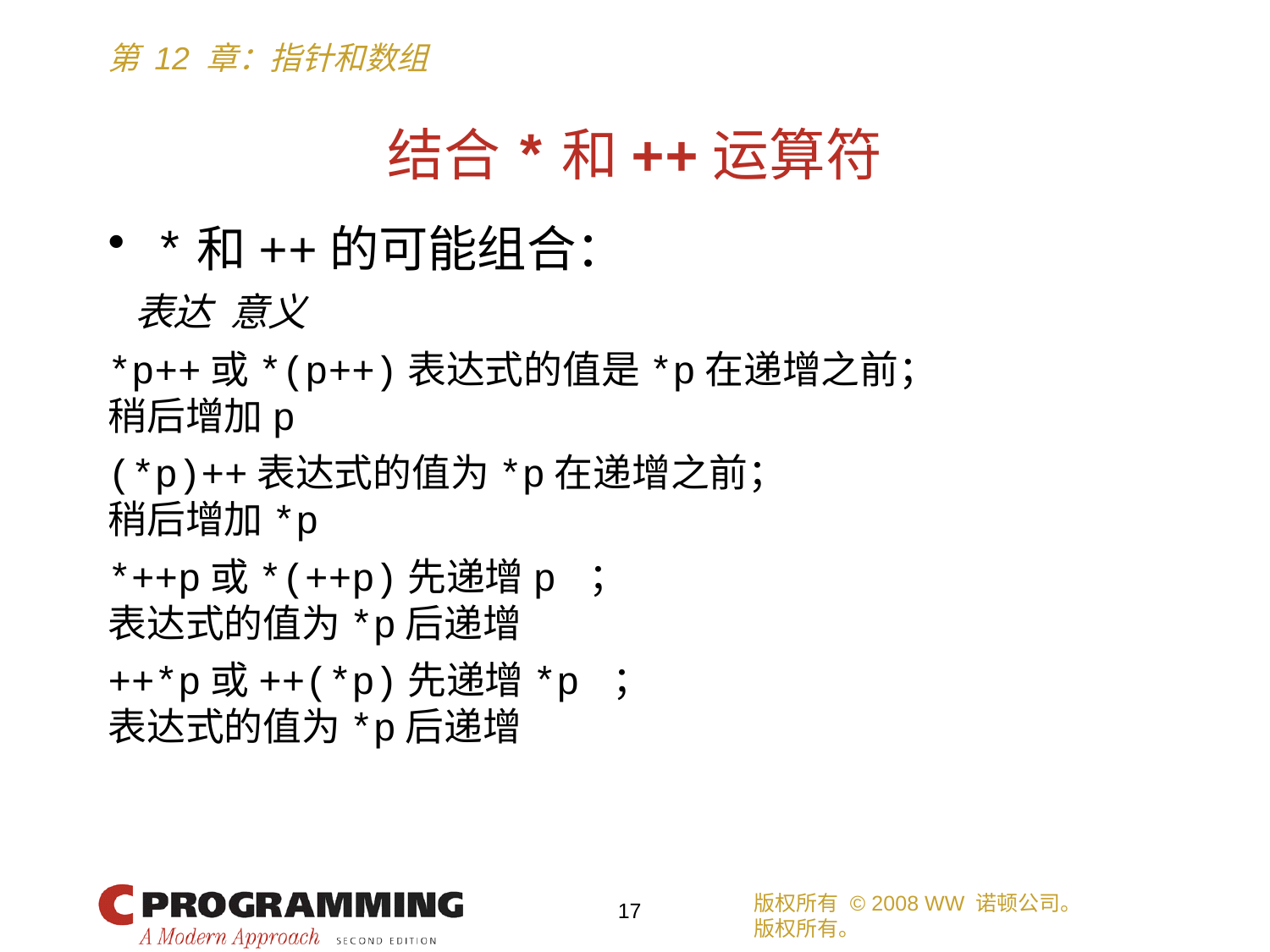

# 结合*和++运算符
*和++的可能组合：
  表达  意义
*p++或*(p++)表达式的值是*p在递增之前；
稍后增加p
(*p)++表达式的值为*p在递增之前；
稍后增加*p
*++p或*(++p)先递增p ；
表达式的值为*p后递增
++*p或++(*p)先递增*p ；
表达式的值为*p后递增

版权所有 © 2008 WW 诺顿公司。
版权所有。
17